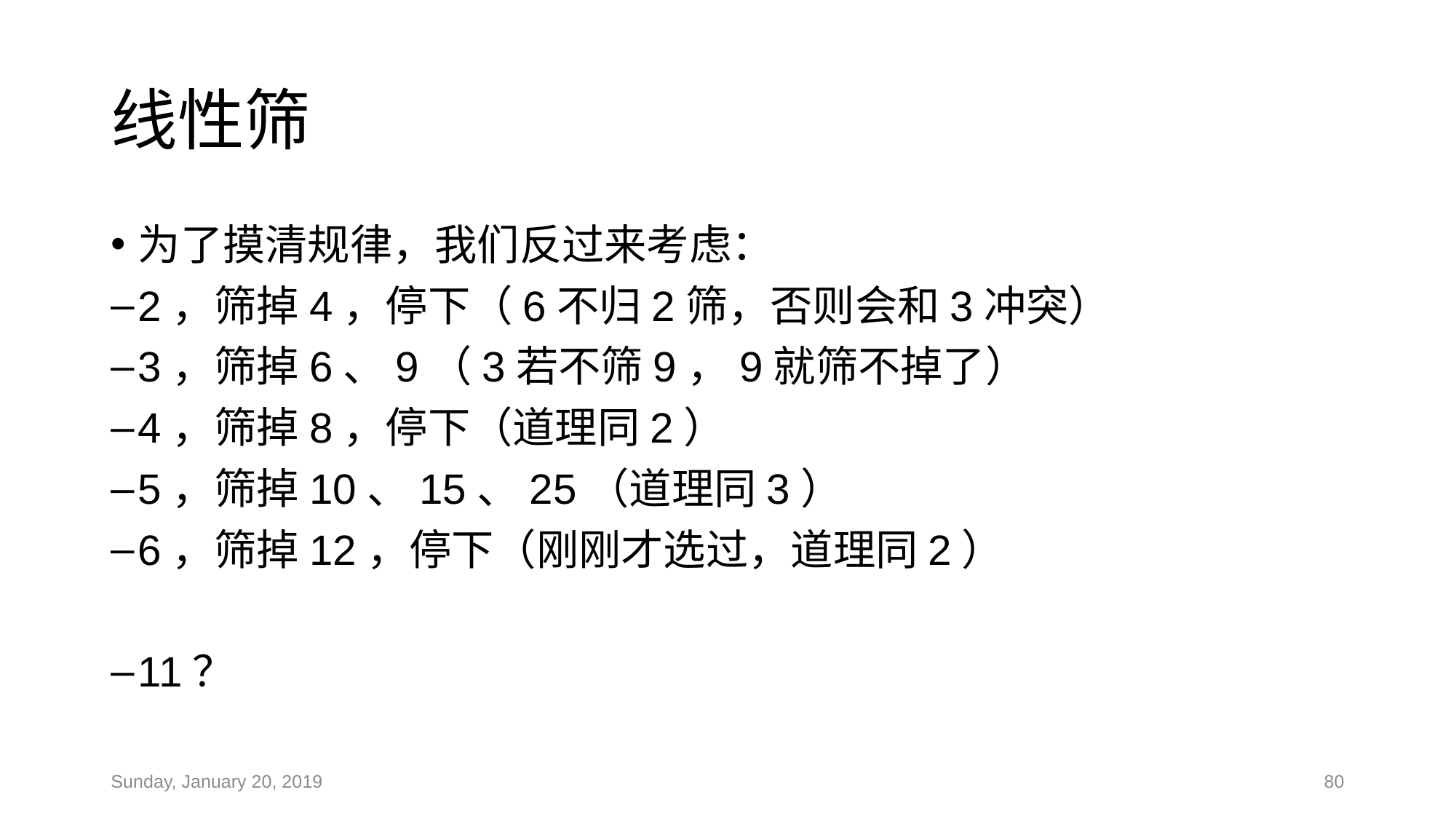

# 线性筛
为了摸清规律，我们反过来考虑：
2，筛掉4，停下（6不归2筛，否则会和3冲突）
3，筛掉6、9（3若不筛9，9就筛不掉了）
4，筛掉8，停下（道理同2）
5，筛掉10、15、25（道理同3）
6，筛掉12，停下（刚刚才选过，道理同2）

11？
Sunday, January 20, 2019
80